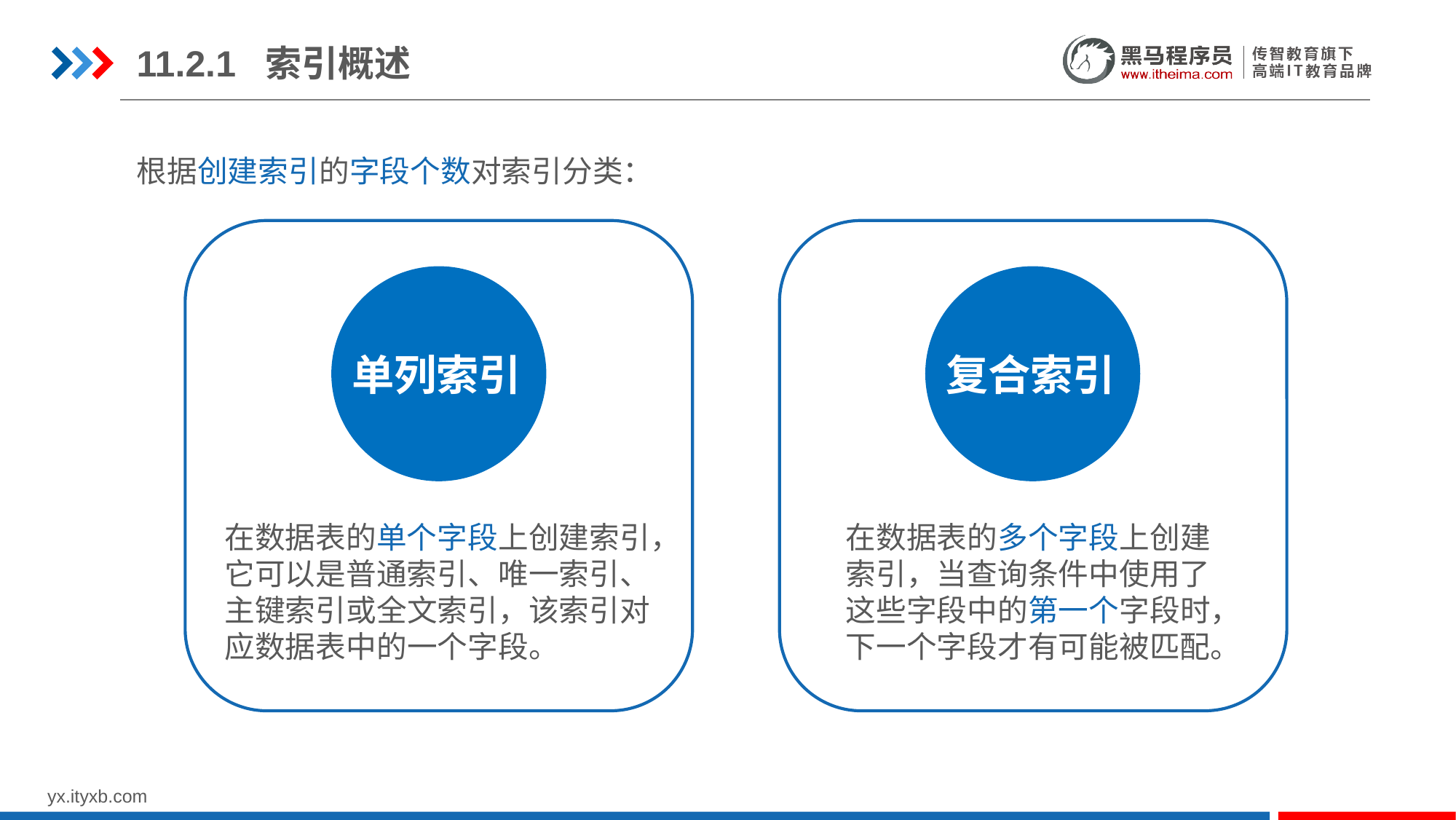

11.2.1  索引概述
根据创建索引的字段个数对索引分类：

单列索引
复合索引
在数据表的单个字段上创建索引，它可以是普通索引、唯一索引、主键索引或全文索引，该索引对应数据表中的一个字段。
在数据表的多个字段上创建索引，当查询条件中使用了这些字段中的第一个字段时，下一个字段才有可能被匹配。